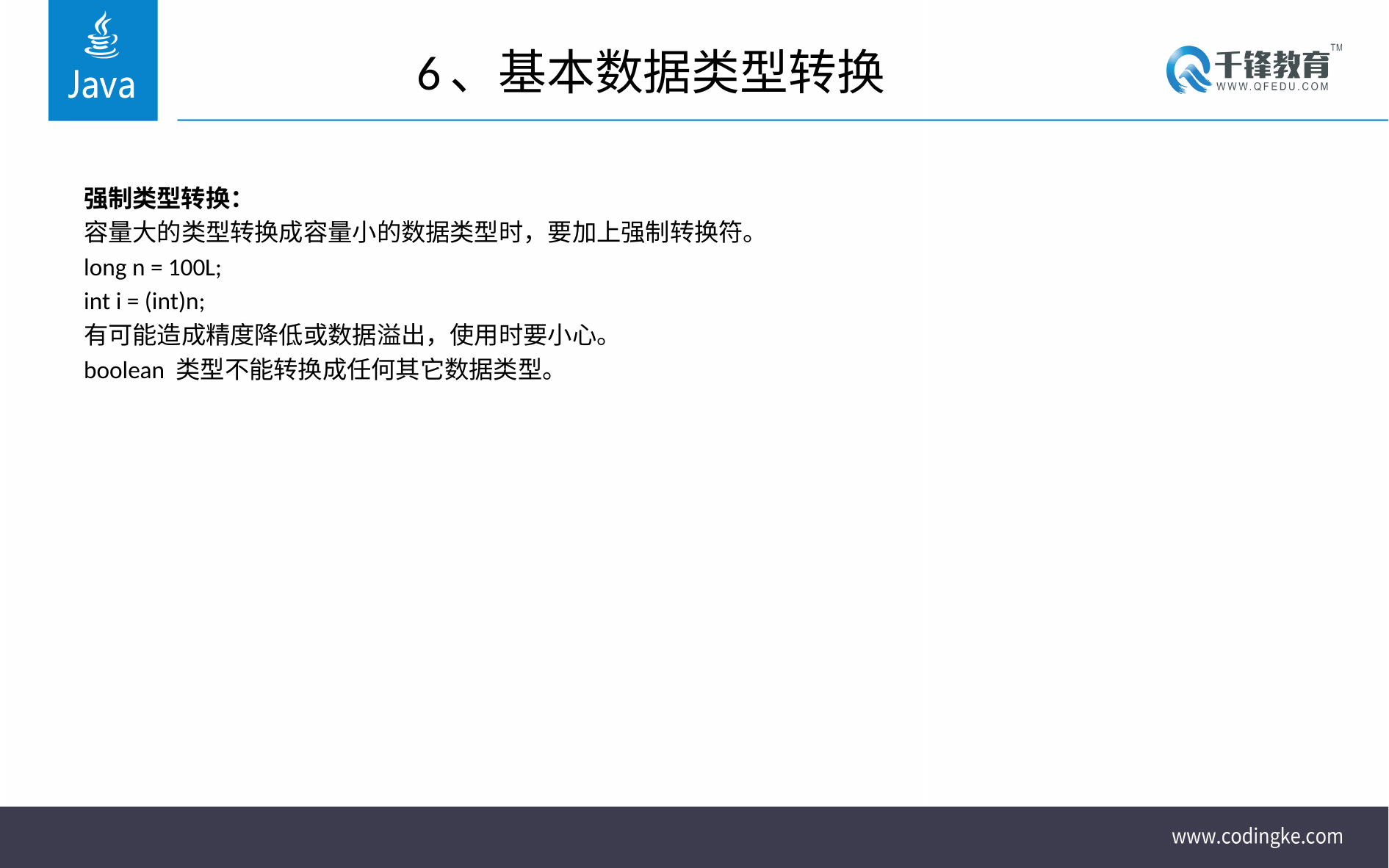

# 6、基本数据类型转换
强制类型转换：
容量大的类型转换成容量小的数据类型时，要加上强制转换符。
long n = 100L;
int i = (int)n;
有可能造成精度降低或数据溢出，使用时要小心。
boolean 类型不能转换成任何其它数据类型。